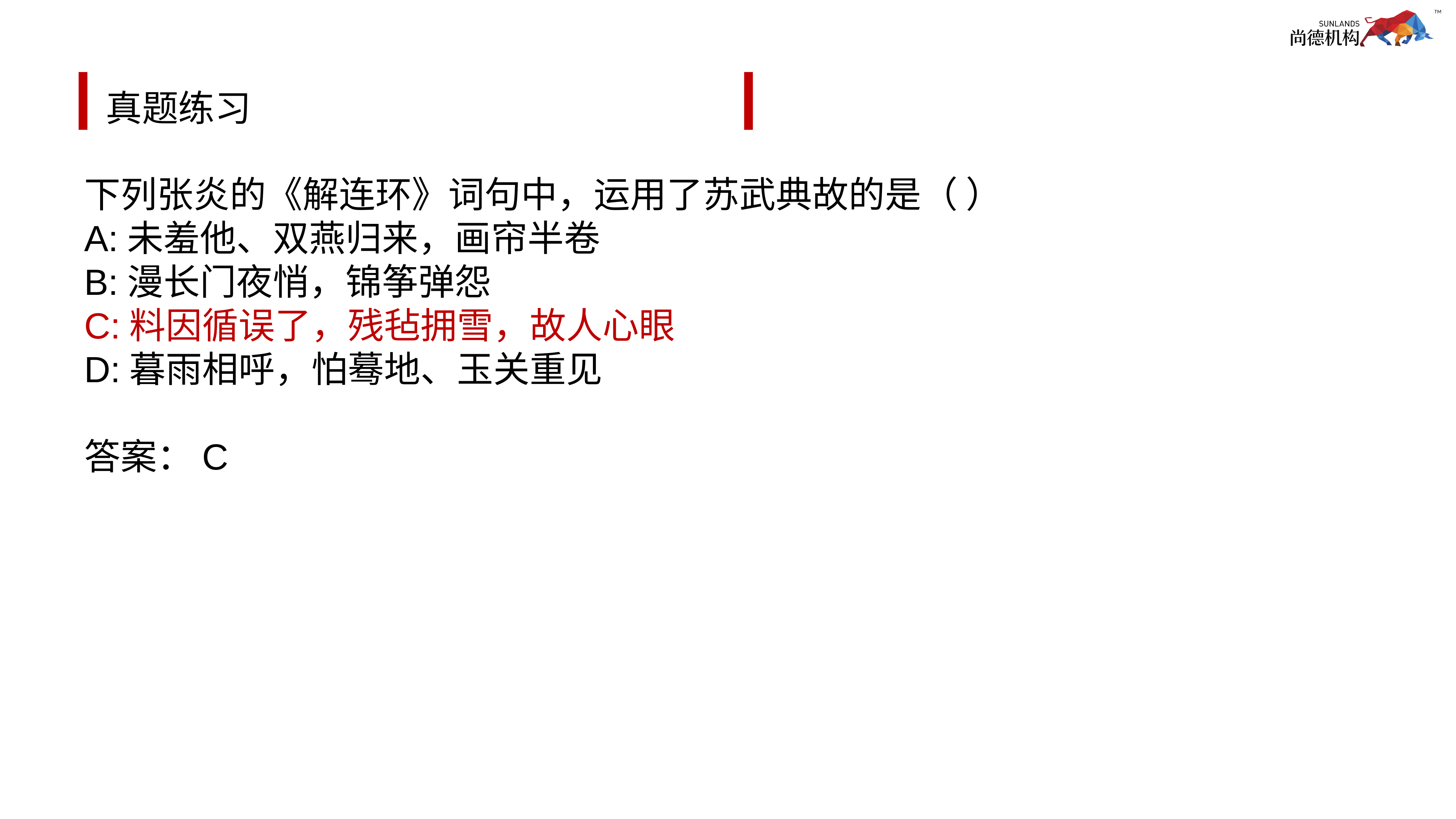

# 真题练习
下列张炎的《解连环》词句中，运用了苏武典故的是（ ）
A:未羞他、双燕归来，画帘半卷
B:漫长门夜悄，锦筝弹怨
C:料因循误了，残毡拥雪，故人心眼
D:暮雨相呼，怕蓦地、玉关重见

答案：C